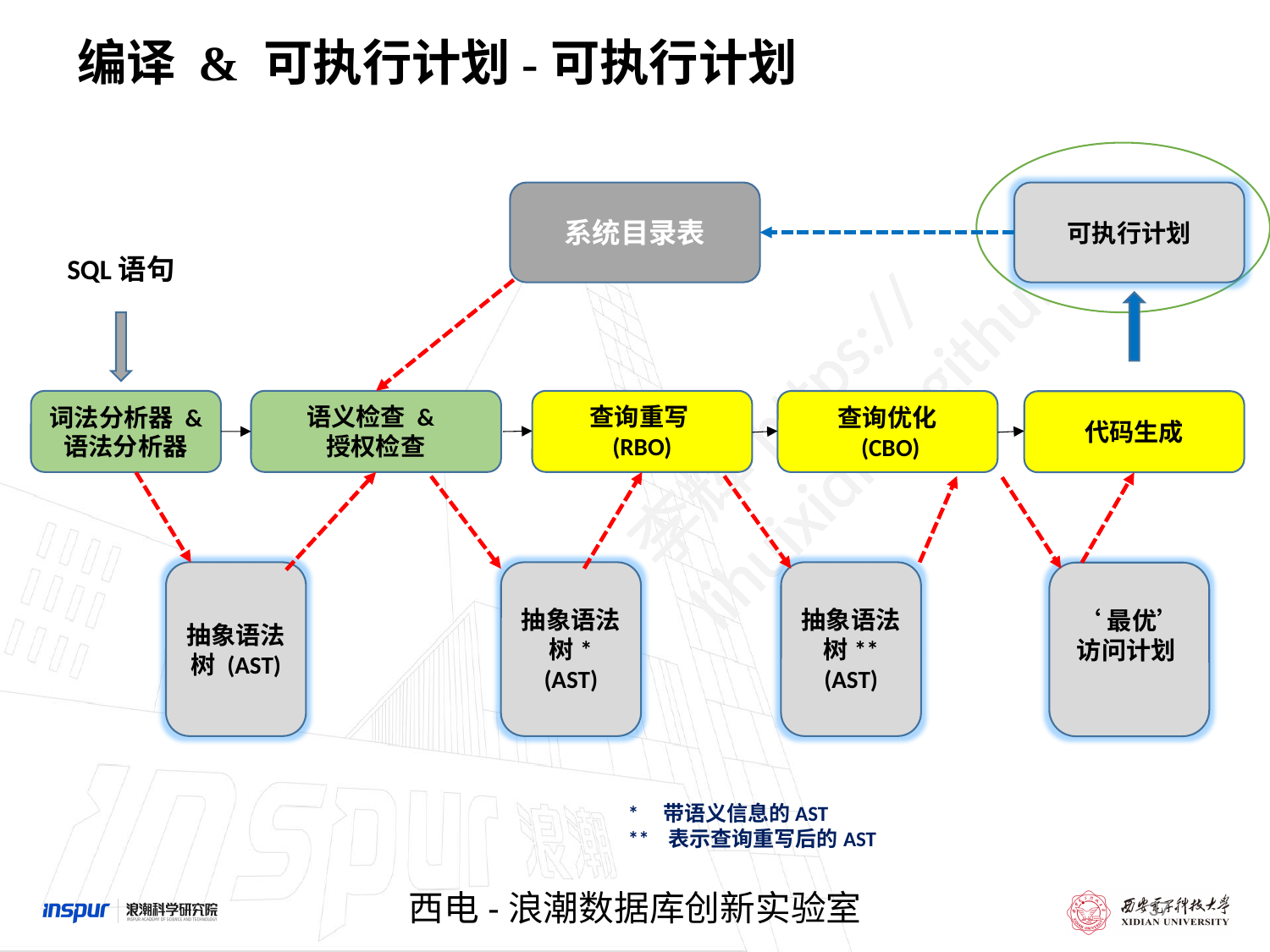

编译 & 可执行计划-可执行计划

系统目录表
可执行计划
SQL语句

查询重写
(RBO)
语义检查 &
授权检查
词法分析器 & 语法分析器
查询优化
 (CBO)
代码生成
抽象语法树 (AST)
抽象语法树* (AST)
抽象语法树** (AST)
‘最优’访问计划

*    带语义信息的AST
**   表示查询重写后的AST
37